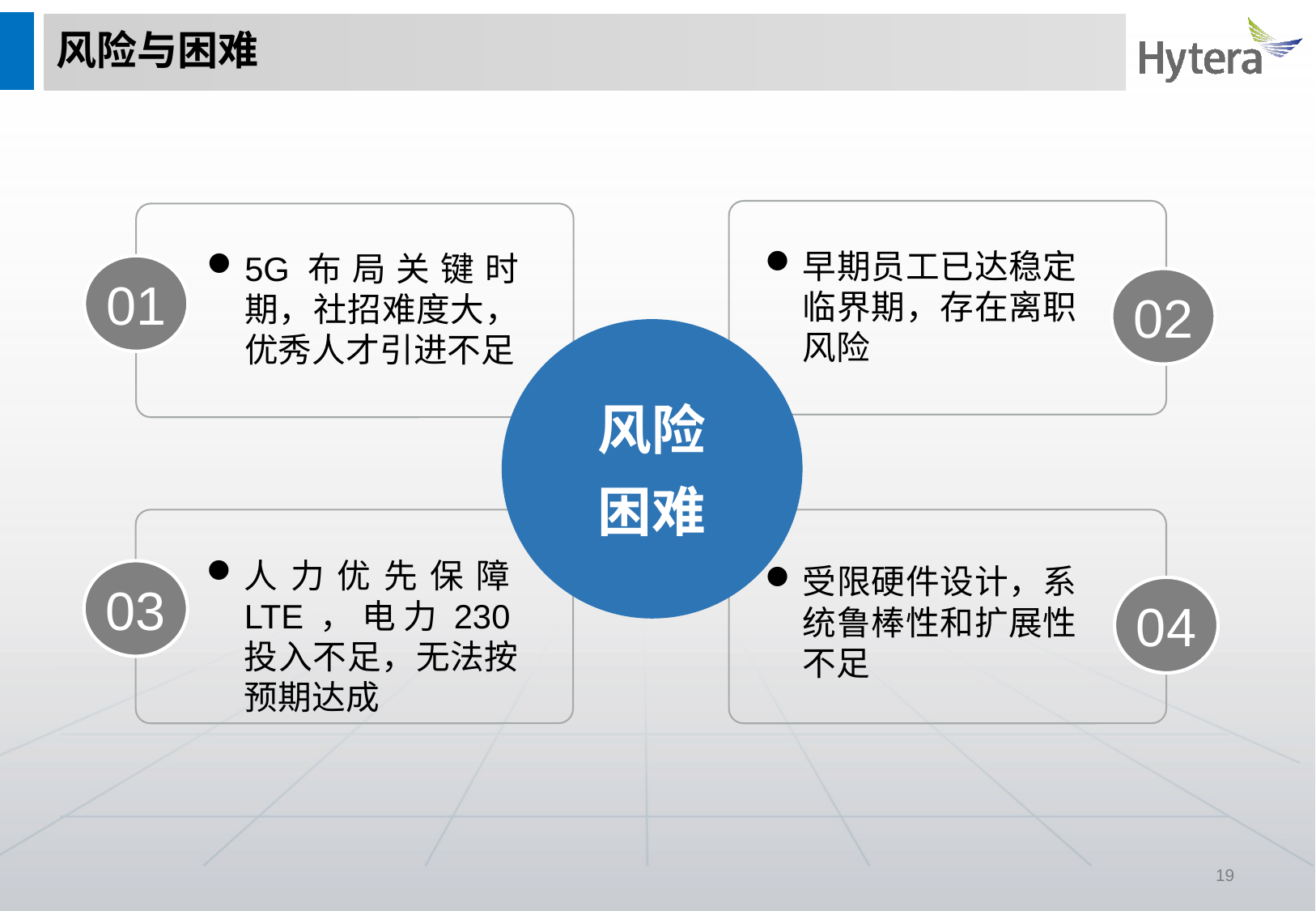

# 风险与困难

早期员工已达稳定临界期，存在离职风险
5G布局关键时期，社招难度大，优秀人才引进不足
01
02

风险
困难

人力优先保障LTE，电力230投入不足，无法按预期达成
03
受限硬件设计，系统鲁棒性和扩展性不足
04